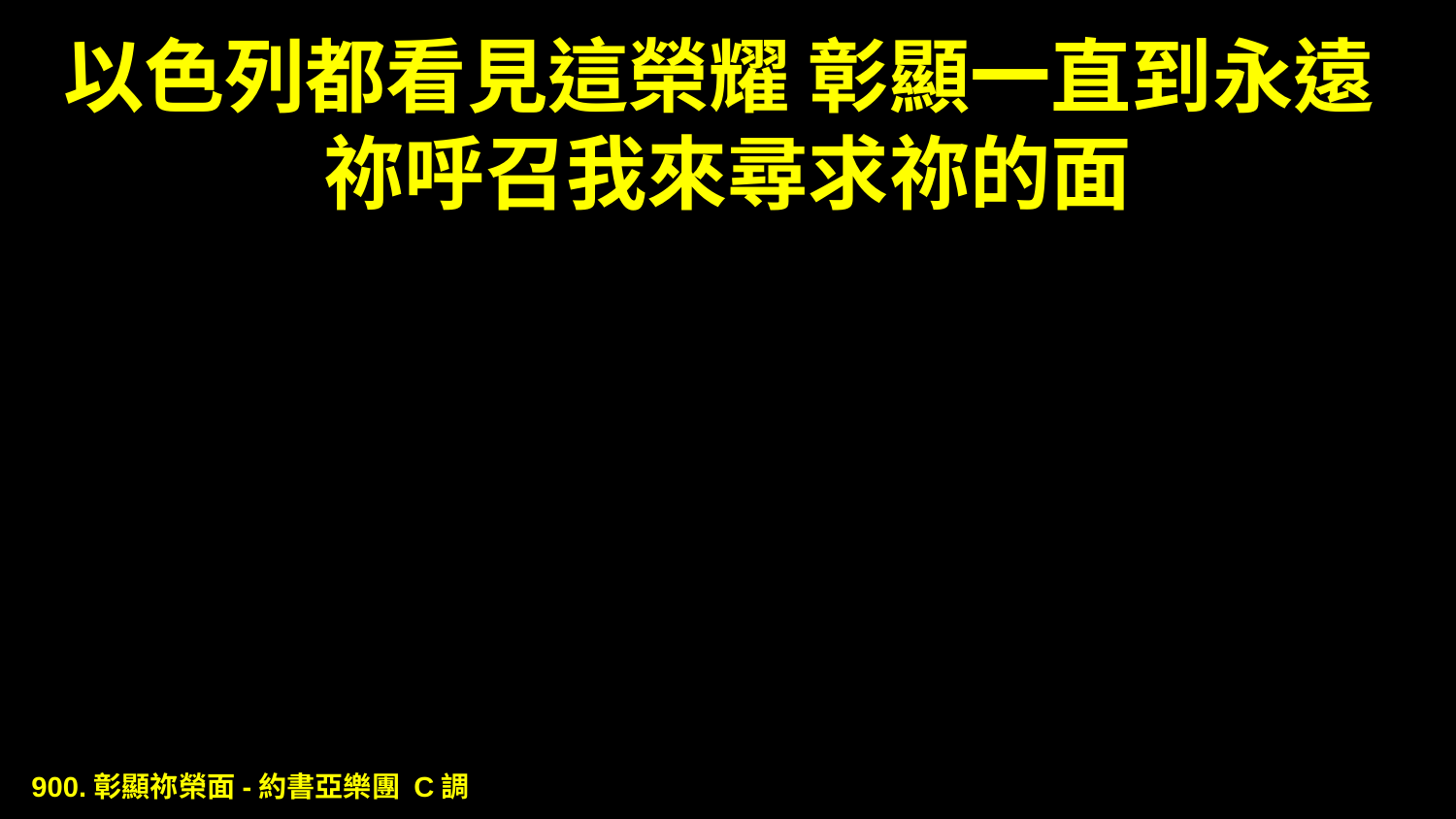

# 以色列都看見這榮耀 彰顯一直到永遠 祢呼召我來尋求祢的面
900.彰顯祢榮面-約書亞樂團 C調